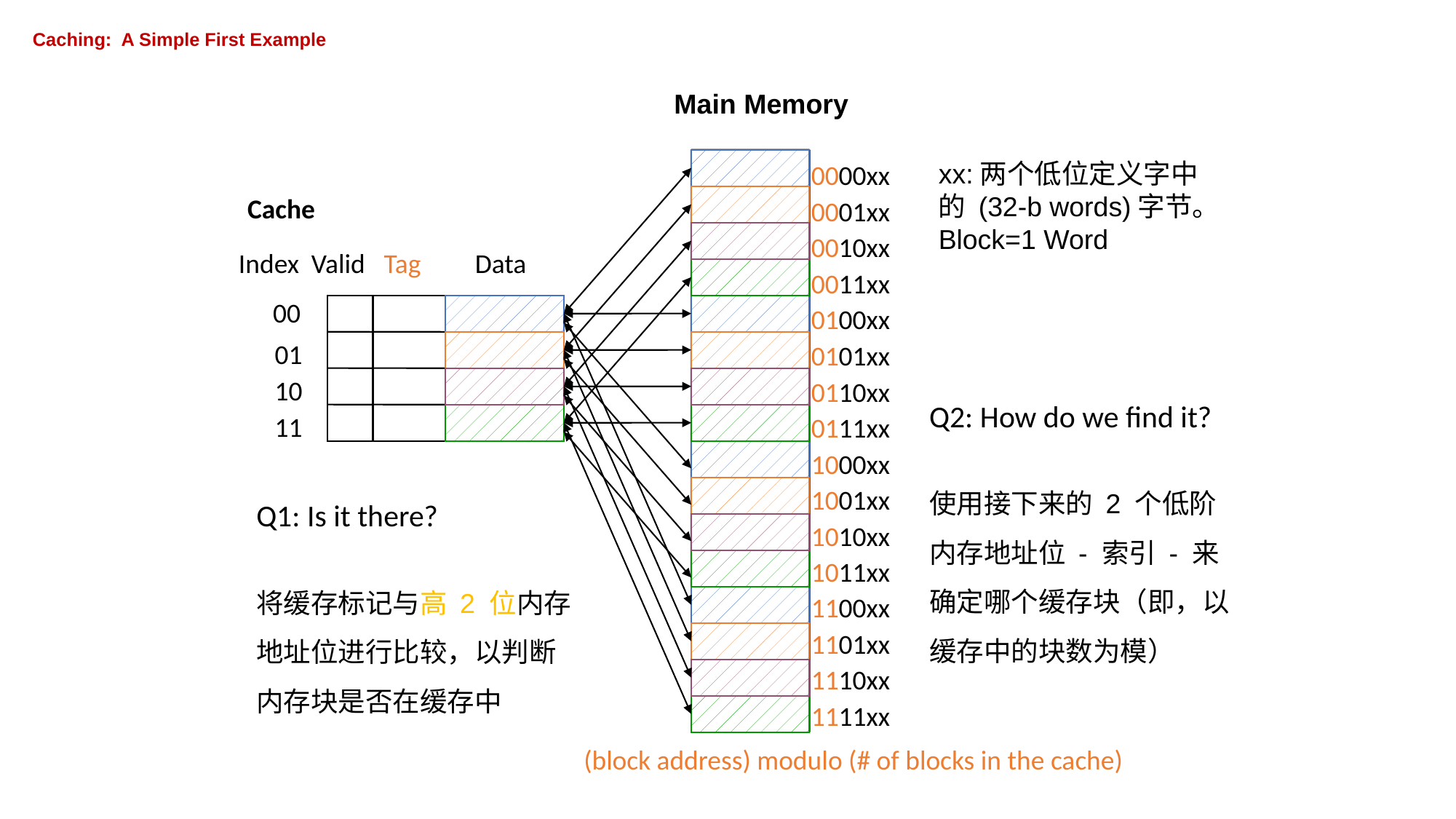

# Caching:  A Simple First Example
Main Memory

0000xx
0001xx
0010xx
0011xx
0100xx
0101xx
0110xx
0111xx
1000xx
1001xx
1010xx
1011xx
1100xx
1101xx
1110xx
1111xx
xx:两个低位定义字中的 (32-b words)字节。Block=1 Word

Cache

Tag
Index
Valid
Data

00

01

10
Q2: How do we find it?

使用接下来的 2 个低阶内存地址位 - 索引 - 来确定哪个缓存块（即，以缓存中的块数为模）

11

Q1: Is it there?

将缓存标记与高 2 位内存地址位进行比较，以判断内存块是否在缓存中

(block address) modulo (# of blocks in the cache)